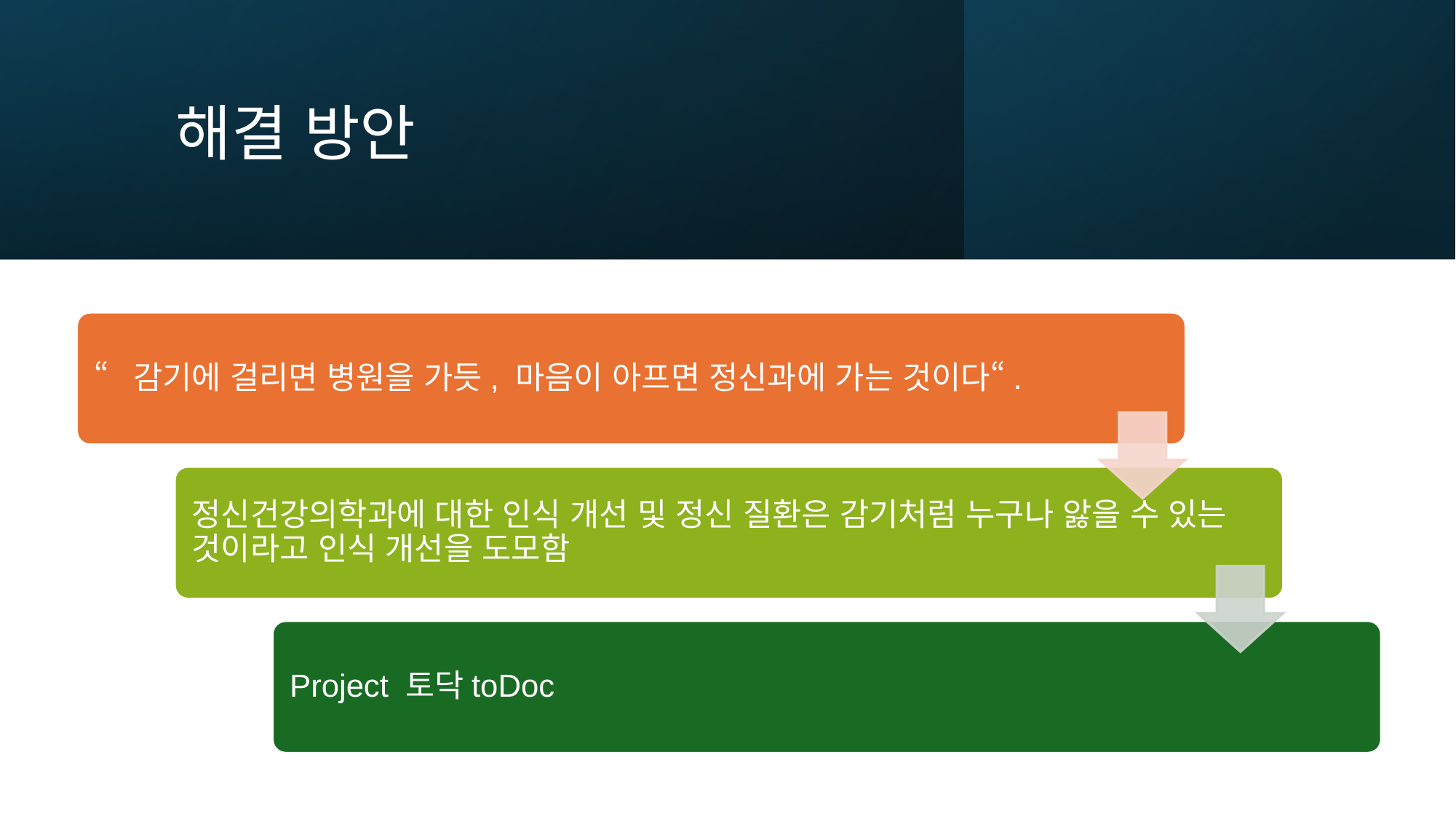

# 해결 방안
“감기에 걸리면 병원을 가듯, 마음이 아프면 정신과에 가는 것이다“.
정신건강의학과에 대한 인식 개선 및 정신 질환은 감기처럼 누구나 앓을 수 있는 것이라고 인식 개선을 도모함
Project 토닥toDoc